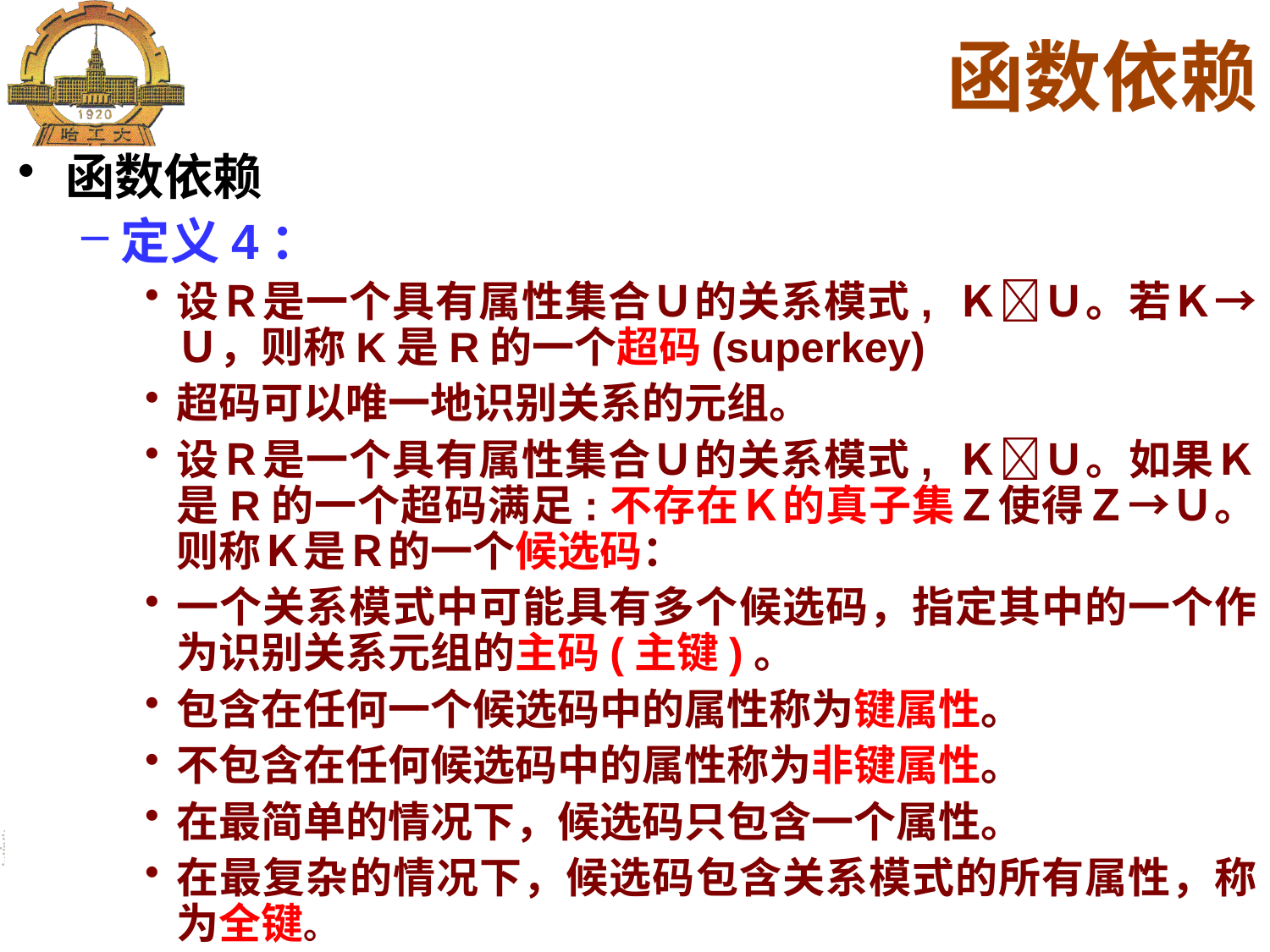

# 函数依赖
  函数依赖
函数依赖
定义4：
设Ｒ是一个具有属性集合Ｕ的关系模式, Ｋ⊆Ｕ。若Ｋ→Ｕ，则称K是R的一个超码(superkey)
超码可以唯一地识别关系的元组。
设Ｒ是一个具有属性集合Ｕ的关系模式, Ｋ⊆Ｕ。如果Ｋ是R的一个超码满足:不存在Ｋ的真子集Ｚ使得Ｚ→Ｕ。则称Ｋ是Ｒ的一个候选码：
一个关系模式中可能具有多个候选码，指定其中的一个作为识别关系元组的主码(主键)。
包含在任何一个候选码中的属性称为键属性。
不包含在任何候选码中的属性称为非键属性。
在最简单的情况下，候选码只包含一个属性。
在最复杂的情况下，候选码包含关系模式的所有属性，称为全键。